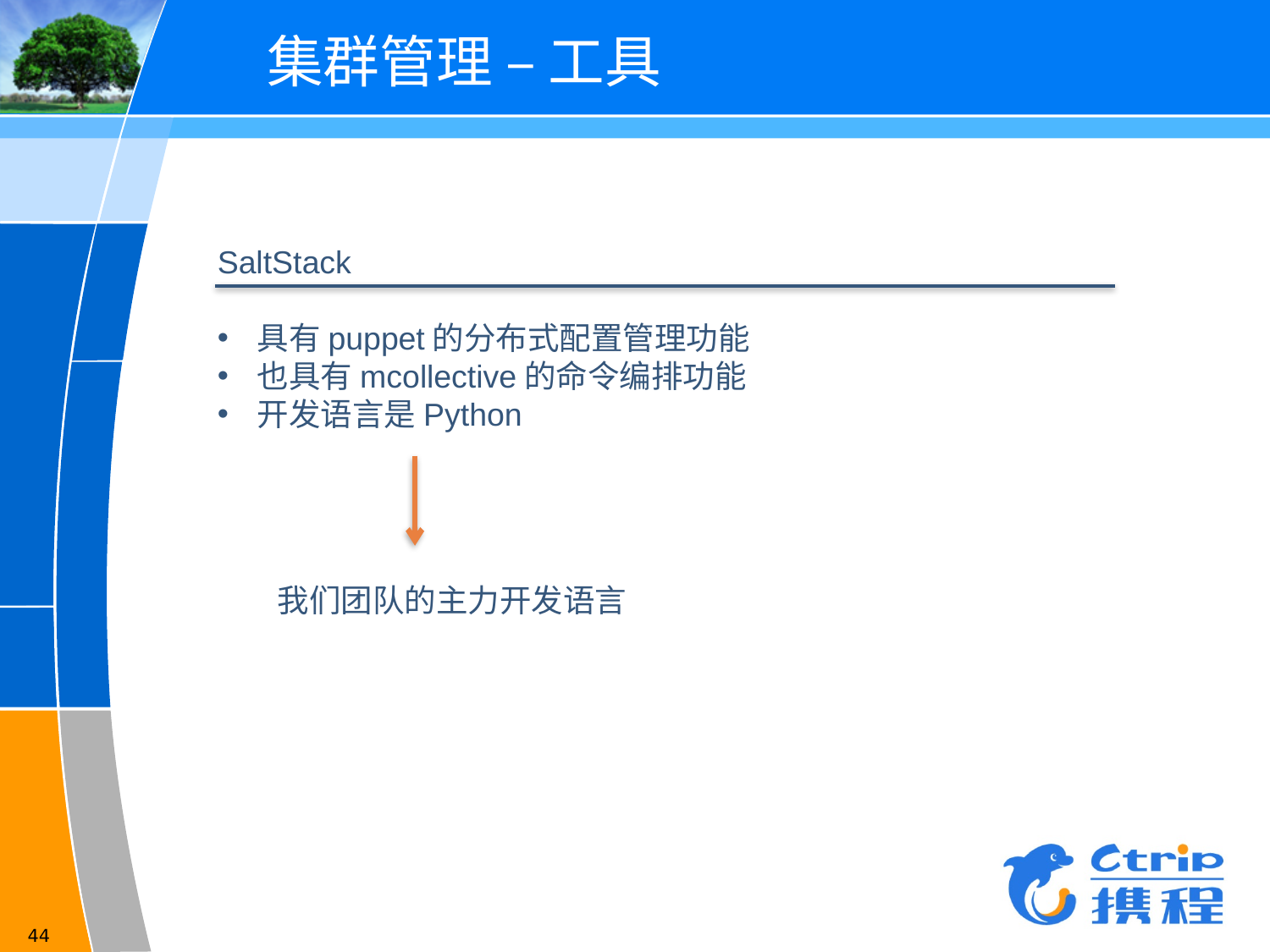

# 集群管理 – 工具
SaltStack

具有puppet的分布式配置管理功能
也具有mcollective的命令编排功能
开发语言是Python

我们团队的主力开发语言

44